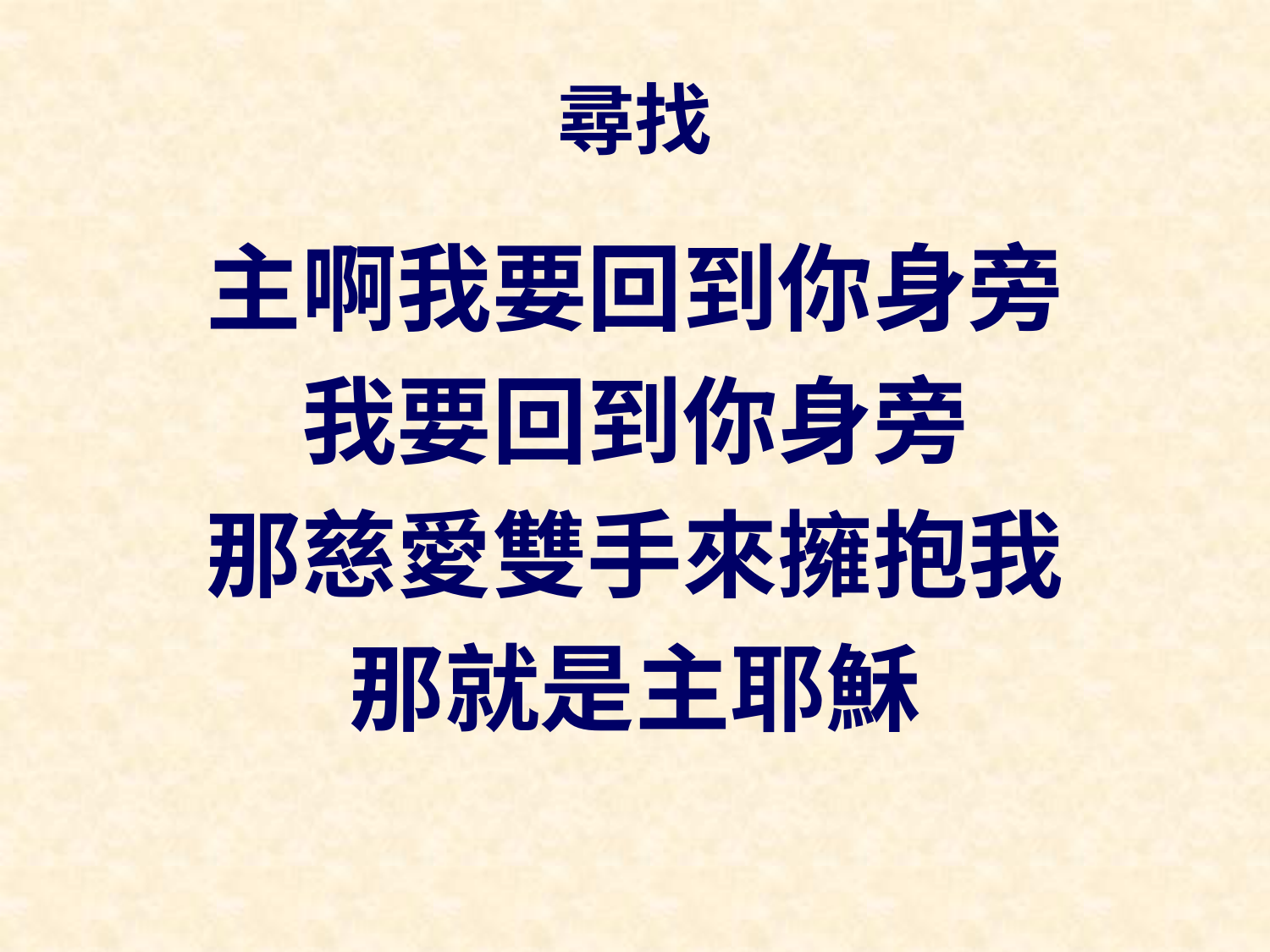

# 尋找
主啊我要回到你身旁
我要回到你身旁
那慈愛雙手來擁抱我
那就是主耶穌